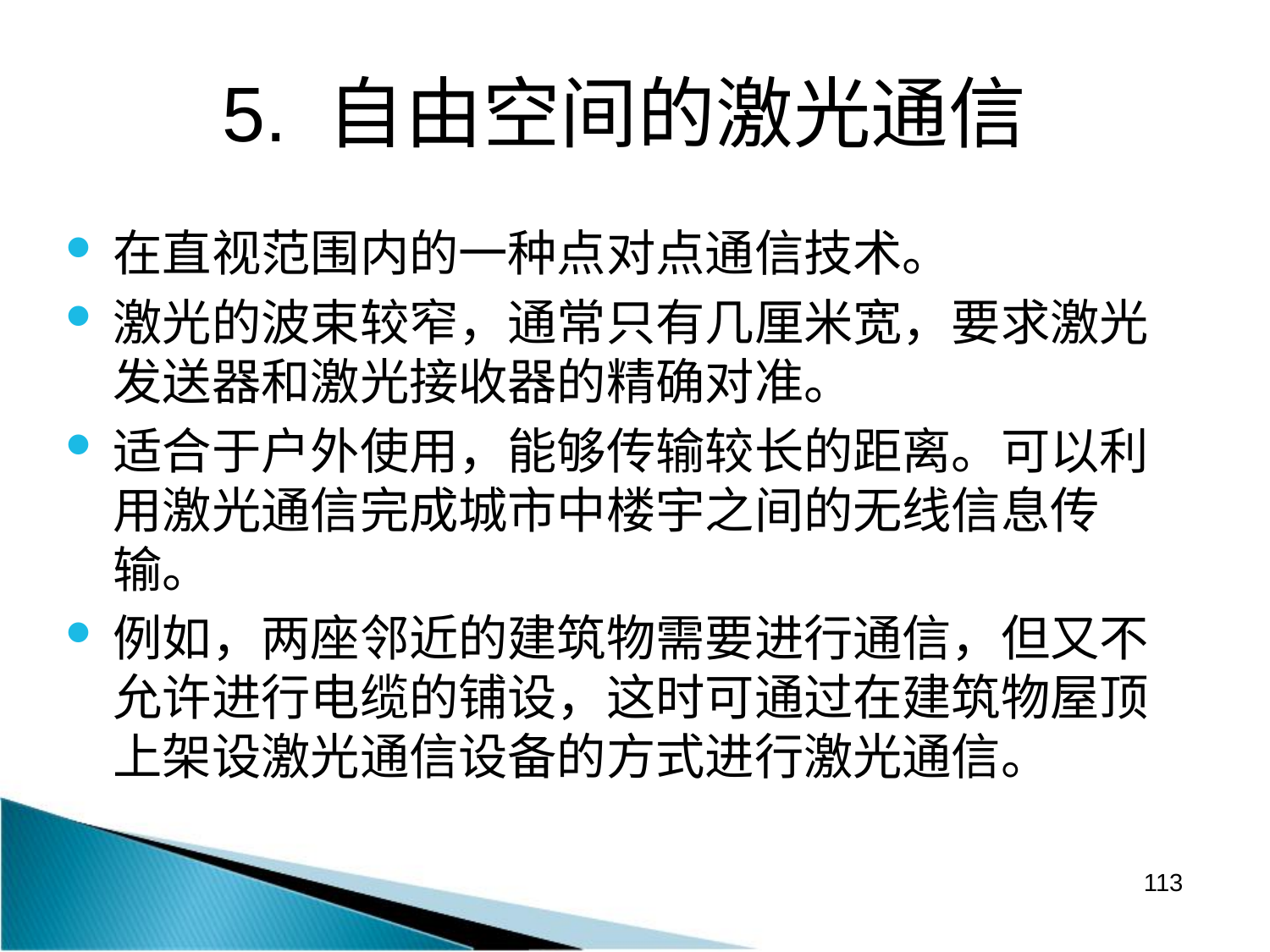

# 5. 自由空间的激光通信
在直视范围内的一种点对点通信技术。
激光的波束较窄，通常只有几厘米宽，要求激光发送器和激光接收器的精确对准。
适合于户外使用，能够传输较长的距离。可以利用激光通信完成城市中楼宇之间的无线信息传输。
例如，两座邻近的建筑物需要进行通信，但又不允许进行电缆的铺设，这时可通过在建筑物屋顶上架设激光通信设备的方式进行激光通信。
113